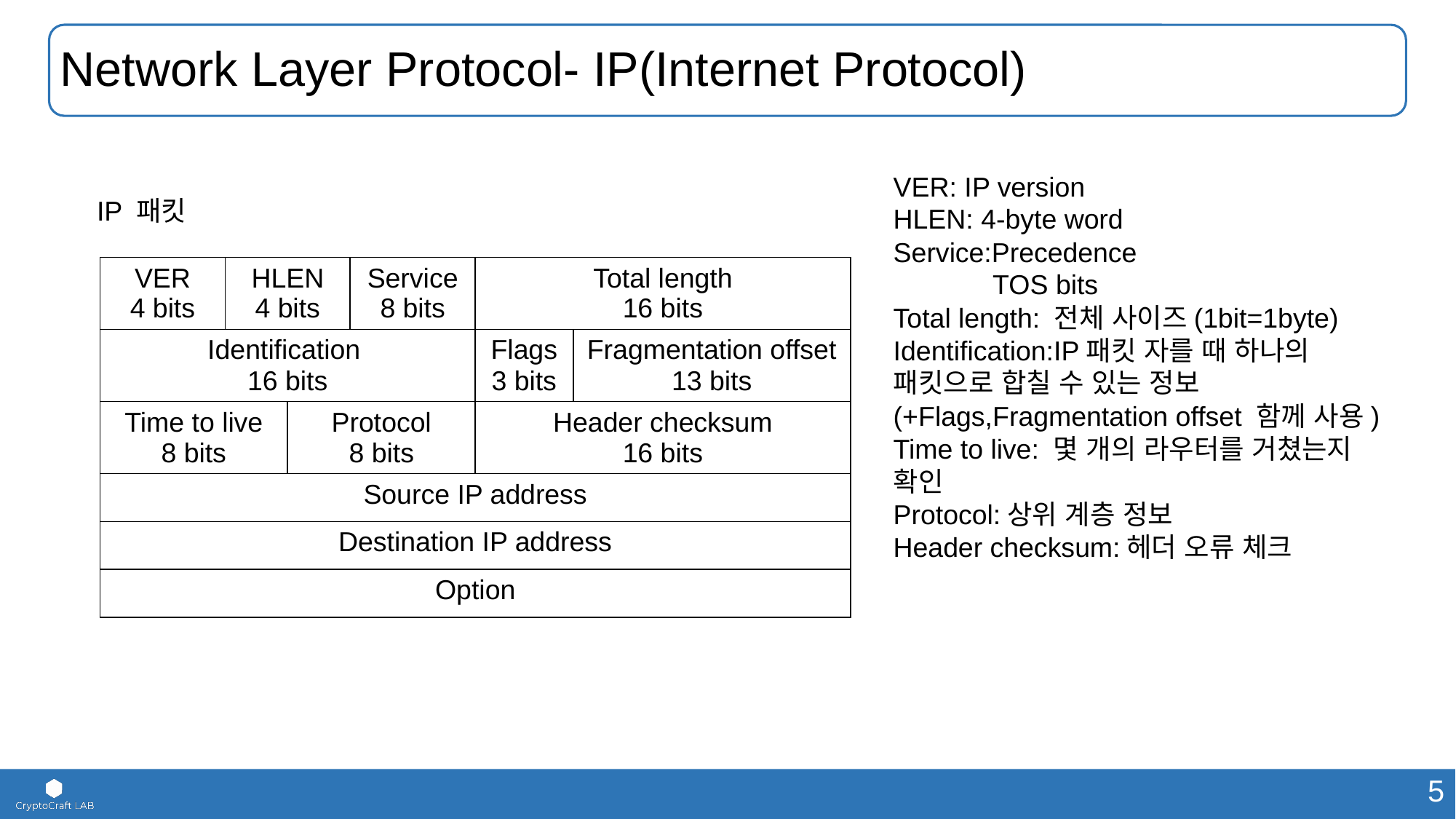

# Network Layer Protocol- IP(Internet Protocol)
VER: IP version
HLEN: 4-byte word
Service:Precedence
             TOS bits
Total length: 전체 사이즈(1bit=1byte)
Identification:IP패킷 자를 때 하나의 패킷으로 합칠 수 있는 정보 (+Flags,Fragmentation offset 함께 사용)
Time to live: 몇 개의 라우터를 거쳤는지 확인
Protocol:상위 계층 정보
Header checksum:헤더 오류 체크

IP 패킷
| VER 4 bits | HLEN 4 bits |  | Service 8 bits | Total length 16 bits |  |
| --- | --- | --- | --- | --- | --- |
| Identification 16 bits |  |  |  | Flags 3 bits | Fragmentation offset 13 bits |
| Time to live 8 bits |  | Protocol 8 bits |  | Header checksum 16 bits |  |
| Source IP address |  |  |  |  |  |
| Destination IP address |  |  |  |  |  |
| Option |  |  |  |  |  |